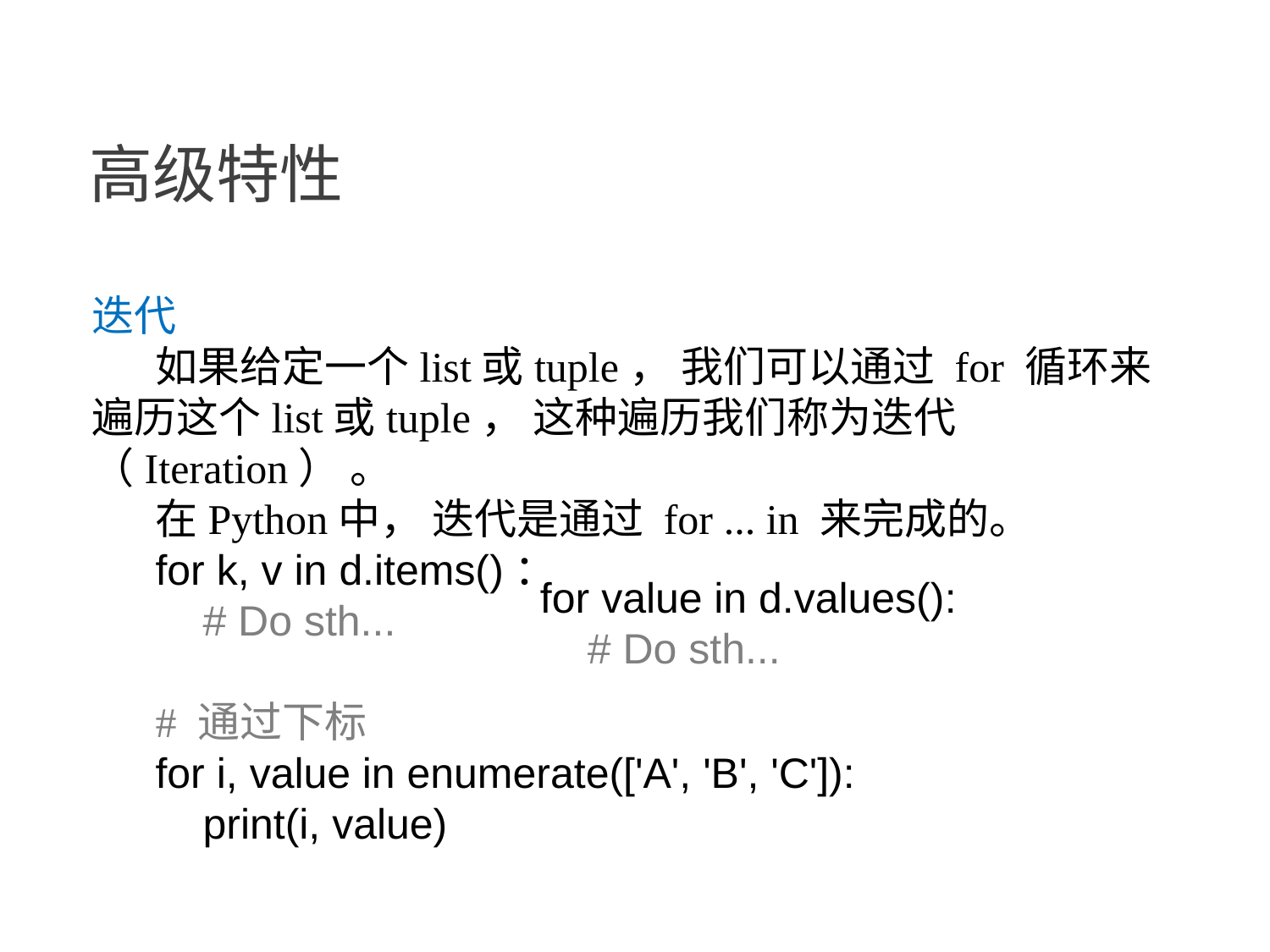

高级特性
迭代
如果给定一个list或tuple， 我们可以通过 for 循环来遍历这个list或tuple， 这种遍历我们称为迭代（Iteration） 。
在Python中， 迭代是通过 for ... in 来完成的。
for k, v in d.items()：
    # Do sth...

# 通过下标
for i, value in enumerate(['A', 'B', 'C']):
    print(i, value)
for value in d.values():
    # Do sth...